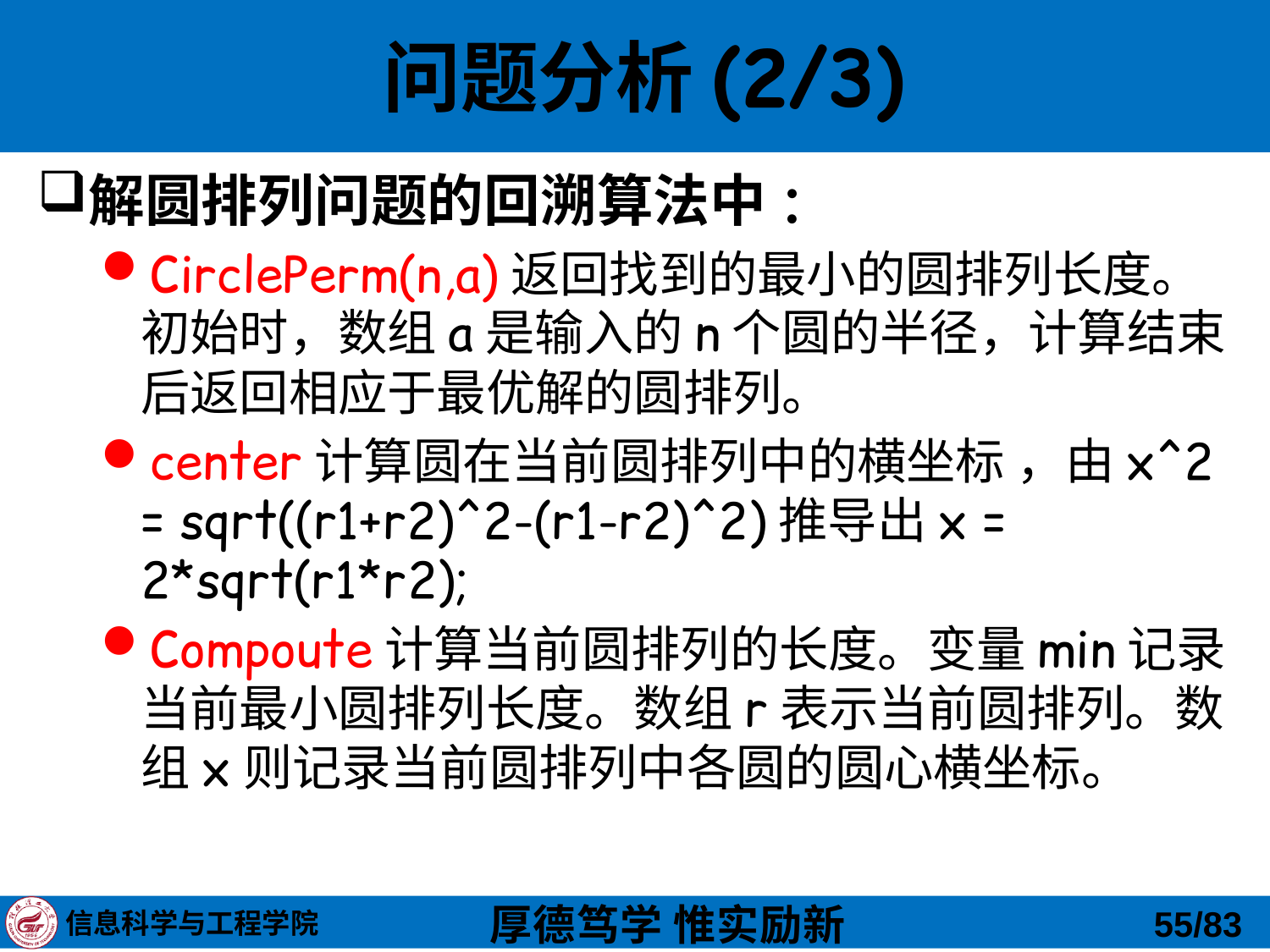

# 问题分析(2/3)
解圆排列问题的回溯算法中:
CirclePerm(n,a)返回找到的最小的圆排列长度。初始时，数组a是输入的n个圆的半径，计算结束后返回相应于最优解的圆排列。
center计算圆在当前圆排列中的横坐标 ，由x^2 = sqrt((r1+r2)^2-(r1-r2)^2)推导出x = 2*sqrt(r1*r2);
Compoute计算当前圆排列的长度。变量min记录当前最小圆排列长度。数组r表示当前圆排列。数组x则记录当前圆排列中各圆的圆心横坐标。
55/83